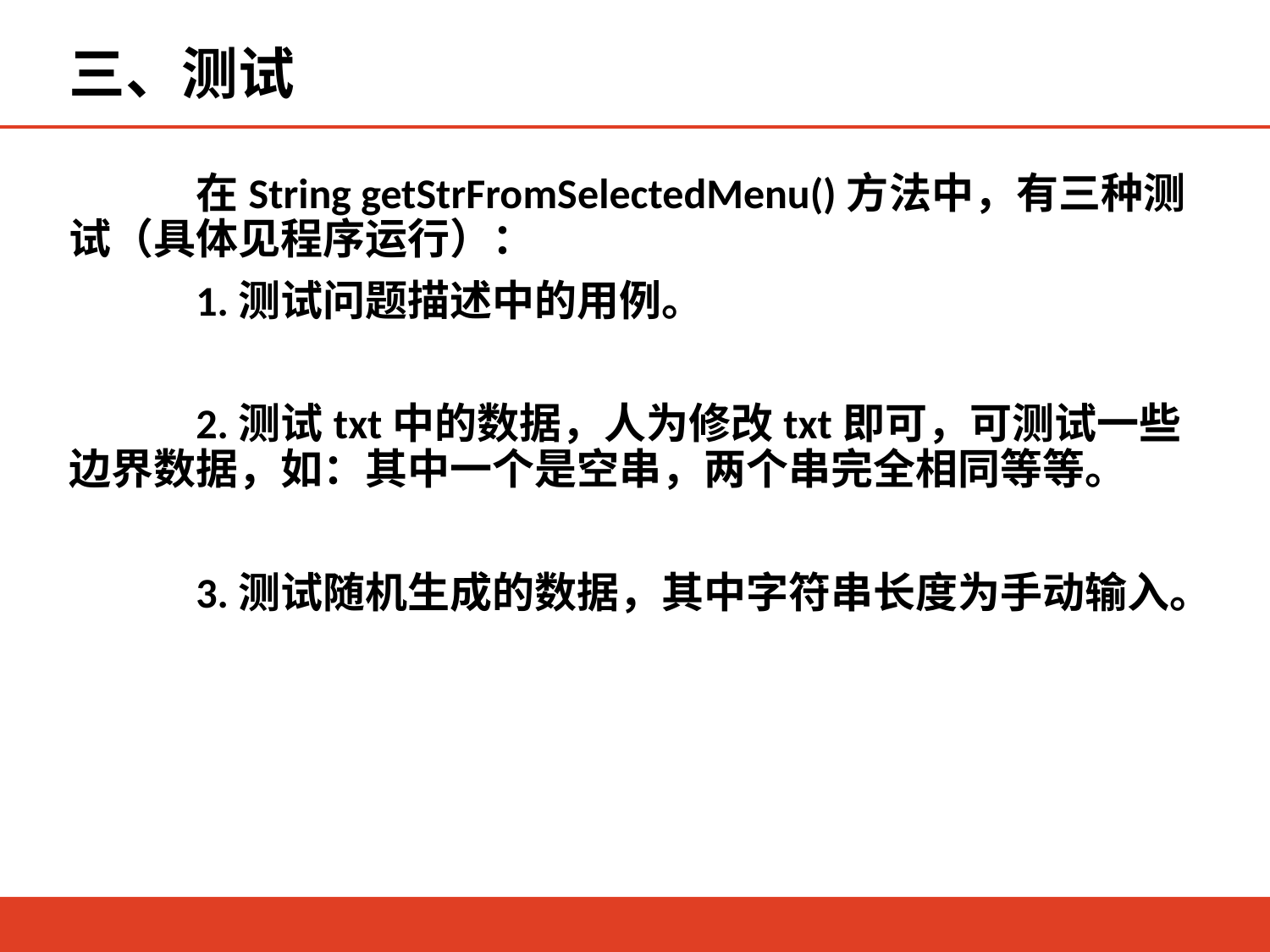

# 三、测试
	在String getStrFromSelectedMenu()方法中，有三种测试（具体见程序运行）：
	1.测试问题描述中的用例。

	2.测试txt中的数据，人为修改txt即可，可测试一些边界数据，如：其中一个是空串，两个串完全相同等等。

	3.测试随机生成的数据，其中字符串长度为手动输入。